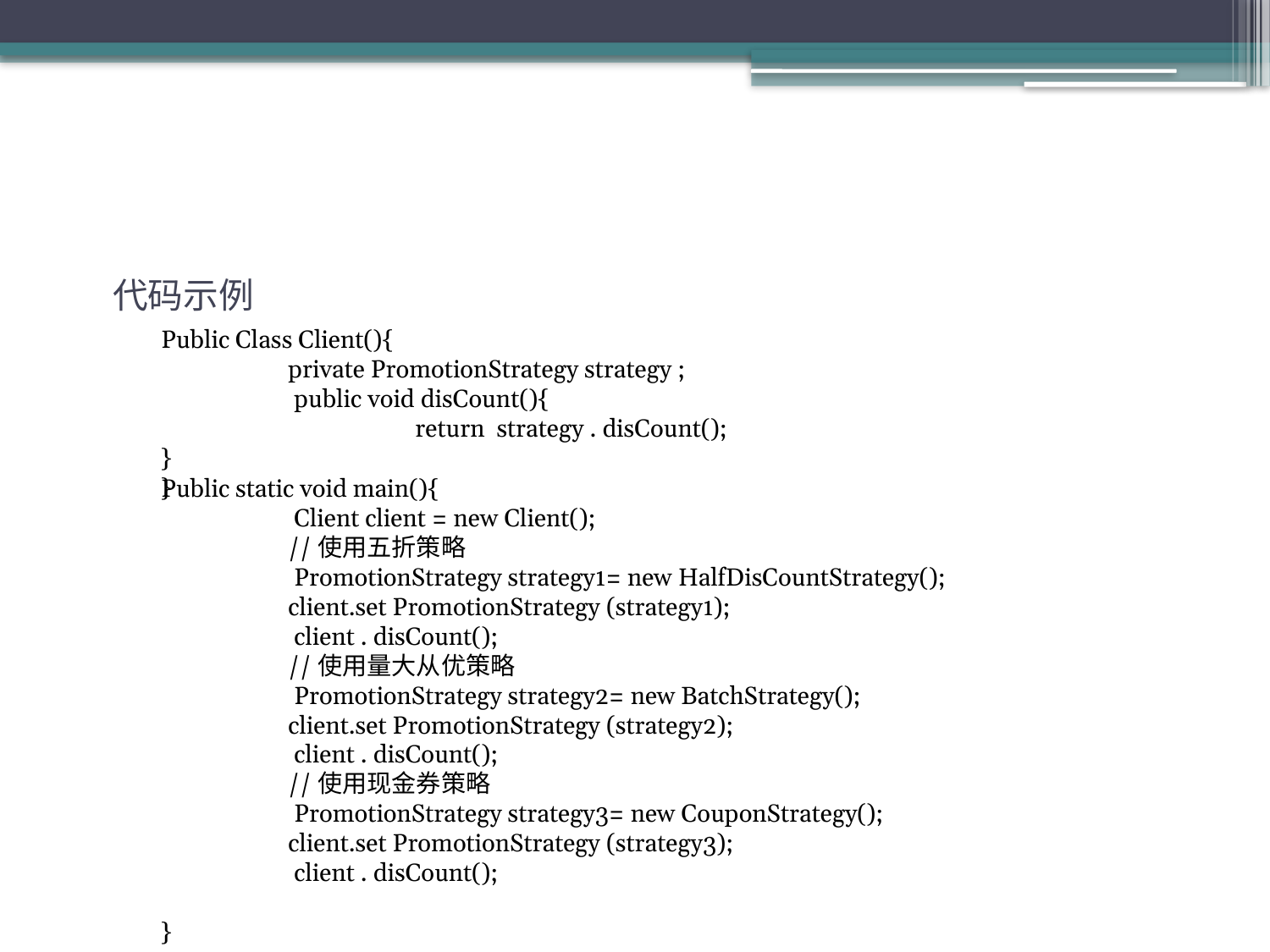

代码示例
Public Class Client(){
	private PromotionStrategy strategy ;
	 public void disCount(){
		return  strategy . disCount();
}
}
Public static void main(){
	 Client client = new Client();
	//使用五折策略
	 PromotionStrategy strategy1= new HalfDisCountStrategy();
	client.set PromotionStrategy (strategy1);
	 client . disCount();
	//使用量大从优策略
	 PromotionStrategy strategy2= new BatchStrategy();
	client.set PromotionStrategy (strategy2);
	 client . disCount();
	//使用现金券策略
	 PromotionStrategy strategy3= new CouponStrategy();
	client.set PromotionStrategy (strategy3);
	 client . disCount();

}